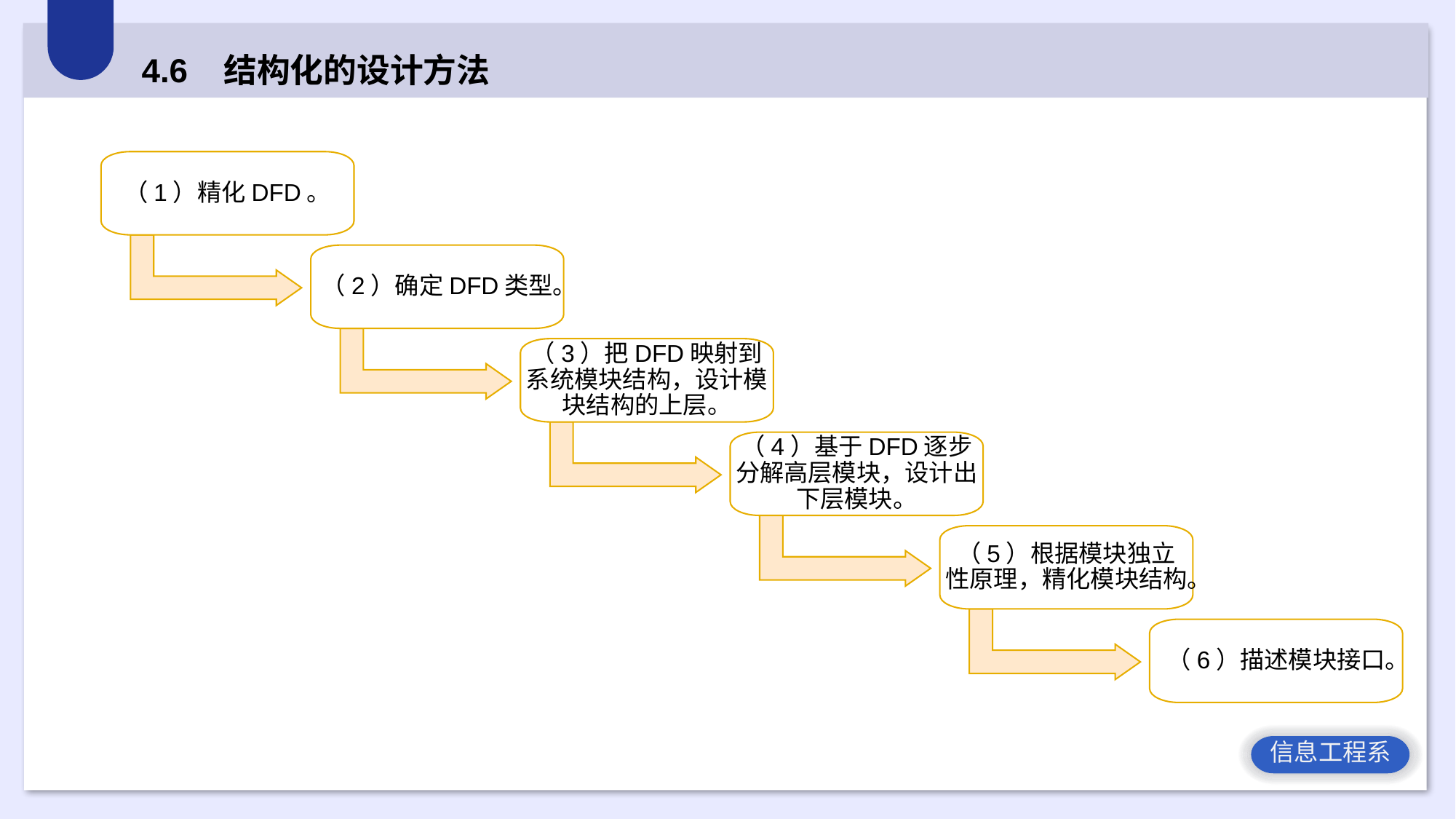

4.6   结构化的设计方法
（1）精化DFD。

（2）确定DFD类型。

（3）把DFD映射到系统模块结构，设计模块结构的上层。

（4）基于DFD逐步分解高层模块，设计出下层模块。

（5）根据模块独立性原理，精化模块结构。

（6）描述模块接口。